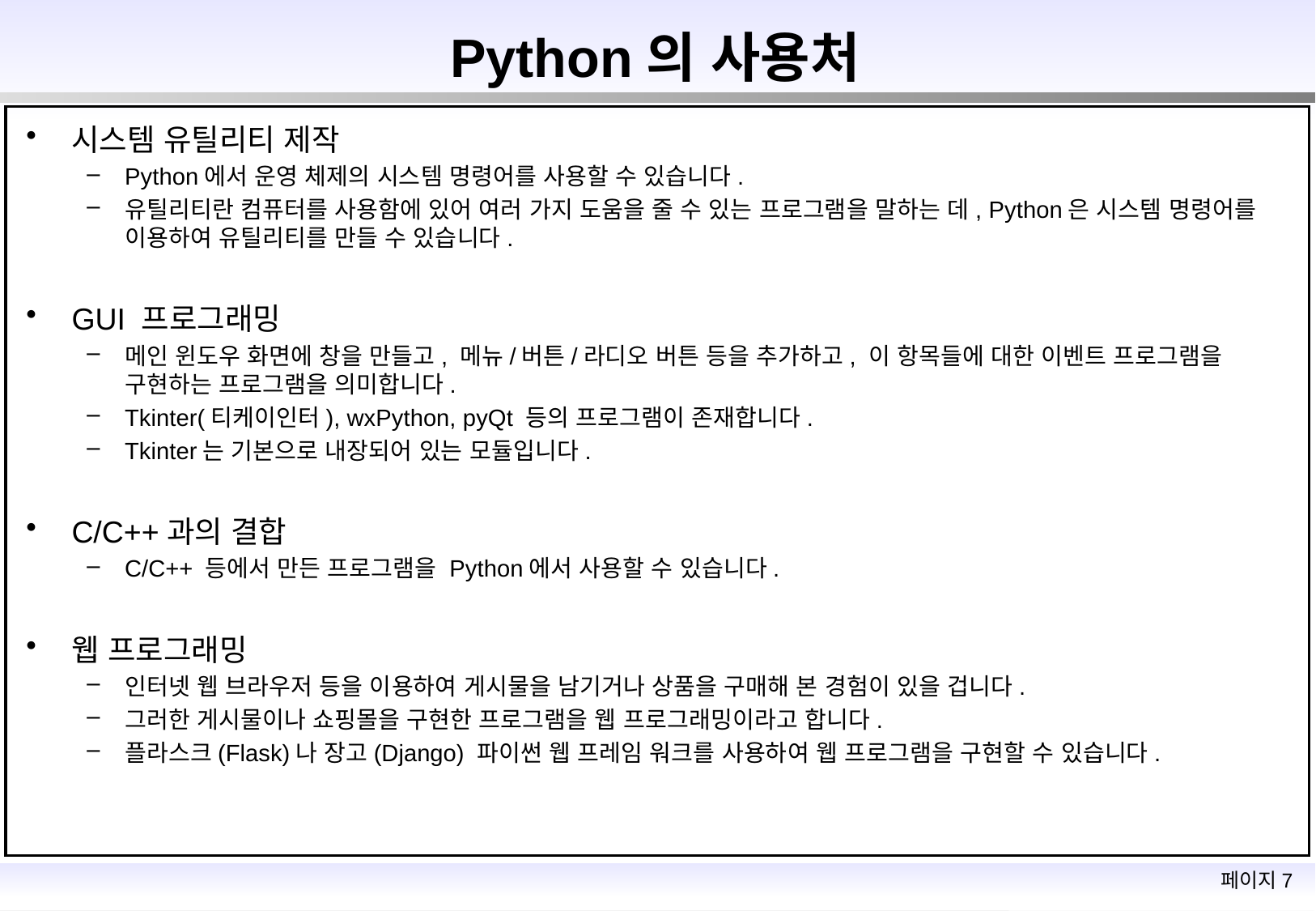

# Python의 사용처
시스템 유틸리티 제작
Python에서 운영 체제의 시스템 명령어를 사용할 수 있습니다.
유틸리티란 컴퓨터를 사용함에 있어 여러 가지 도움을 줄 수 있는 프로그램을 말하는 데, Python은 시스템 명령어를 이용하여 유틸리티를 만들 수 있습니다.

GUI 프로그래밍
메인 윈도우 화면에 창을 만들고, 메뉴/버튼/라디오 버튼 등을 추가하고, 이 항목들에 대한 이벤트 프로그램을 구현하는 프로그램을 의미합니다.
Tkinter(티케이인터), wxPython, pyQt 등의 프로그램이 존재합니다.
Tkinter는 기본으로 내장되어 있는 모듈입니다.

C/C++과의 결합
C/C++ 등에서 만든 프로그램을 Python에서 사용할 수 있습니다.

웹 프로그래밍
인터넷 웹 브라우저 등을 이용하여 게시물을 남기거나 상품을 구매해 본 경험이 있을 겁니다.
그러한 게시물이나 쇼핑몰을 구현한 프로그램을 웹 프로그래밍이라고 합니다.
플라스크(Flask)나 장고(Django) 파이썬 웹 프레임 워크를 사용하여 웹 프로그램을 구현할 수 있습니다.